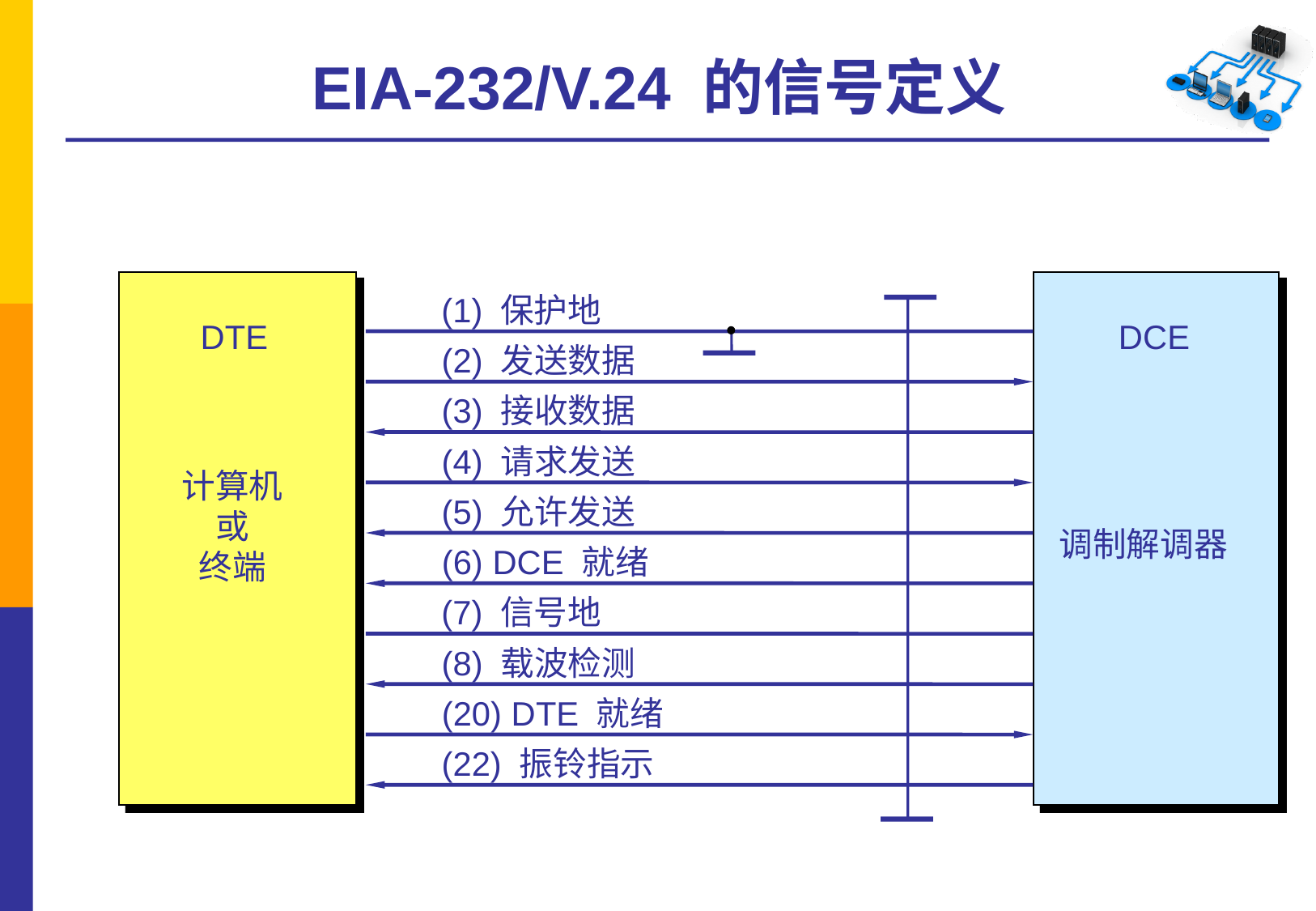

# EIA-232/V.24 的信号定义

(1) 保护地

DTE
DCE

(2) 发送数据

(3) 接收数据

(4) 请求发送
计算机
或
终端

(5) 允许发送
调制解调器

(6) DCE 就绪

(7) 信号地

(8) 载波检测

(20) DTE 就绪

(22) 振铃指示